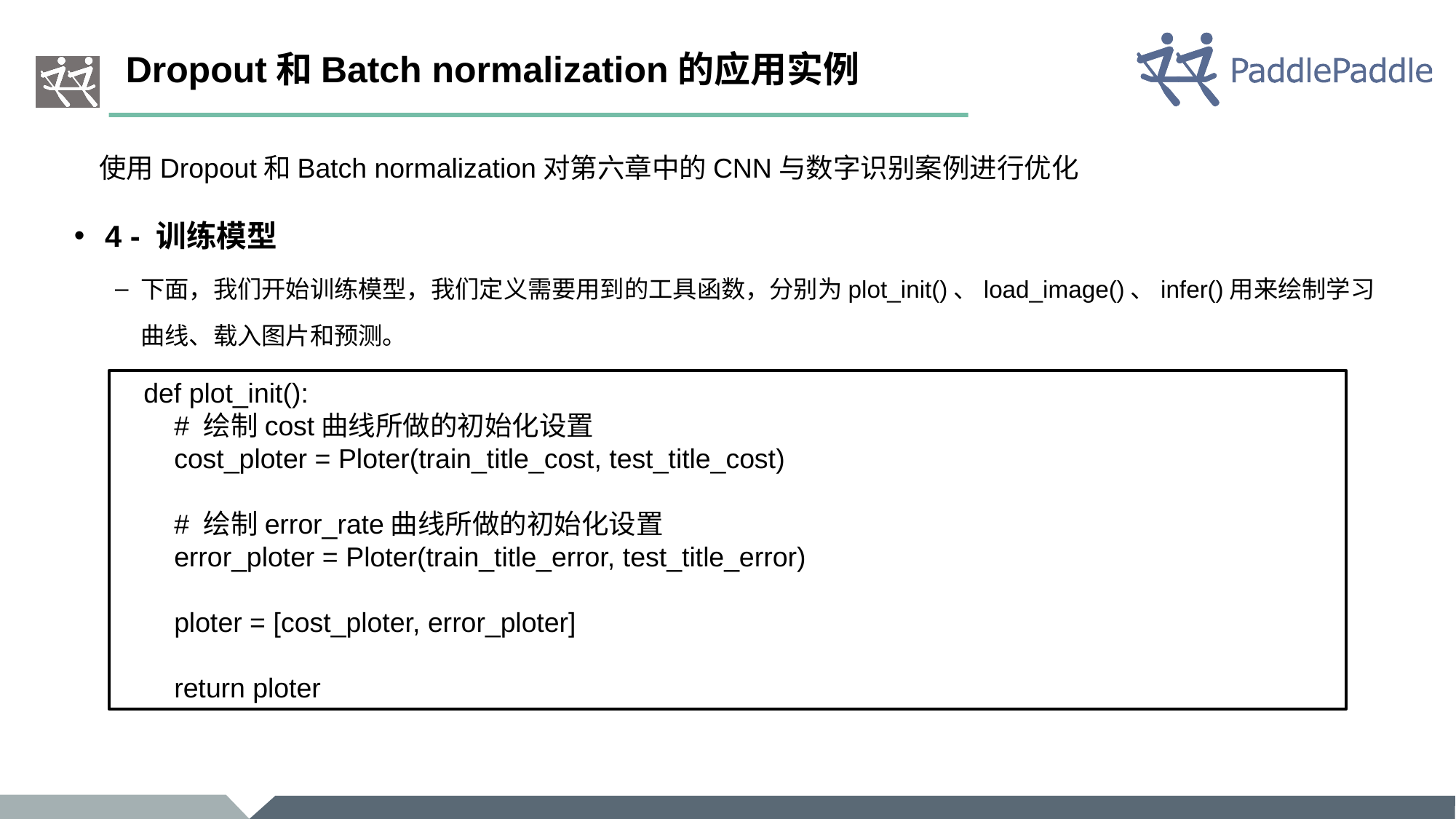

# Dropout和Batch normalization的应用实例
使用Dropout和Batch normalization对第六章中的CNN与数字识别案例进行优化
4 - 训练模型
下面，我们开始训练模型，我们定义需要用到的工具函数，分别为plot_init()、load_image()、infer()用来绘制学习曲线、载入图片和预测。
def plot_init():
    # 绘制cost曲线所做的初始化设置
    cost_ploter = Ploter(train_title_cost, test_title_cost)

    # 绘制error_rate曲线所做的初始化设置
    error_ploter = Ploter(train_title_error, test_title_error)

    ploter = [cost_ploter, error_ploter]

    return ploter